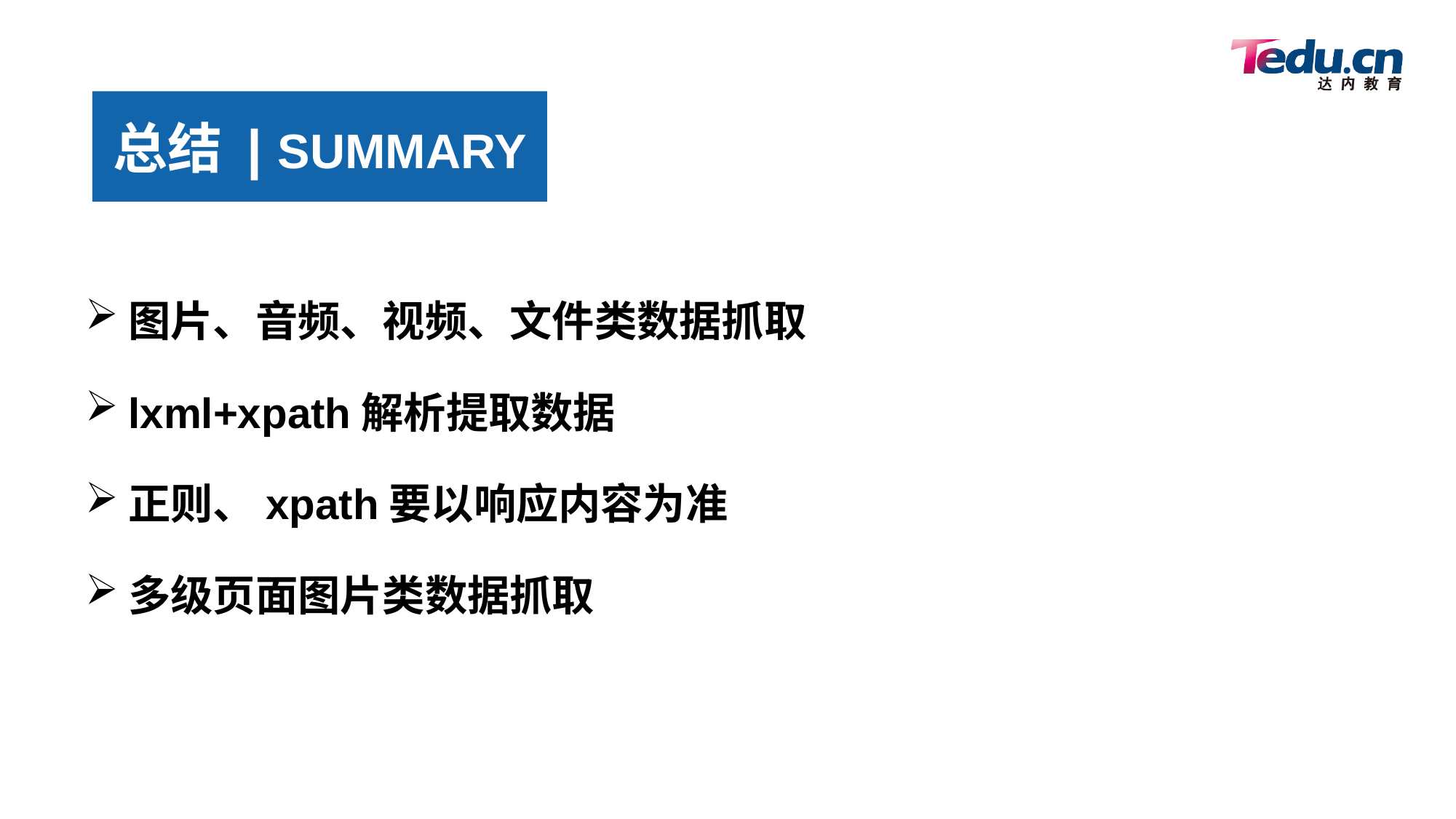

图片、音频、视频、文件类数据抓取
lxml+xpath解析提取数据
正则、xpath要以响应内容为准
多级页面图片类数据抓取